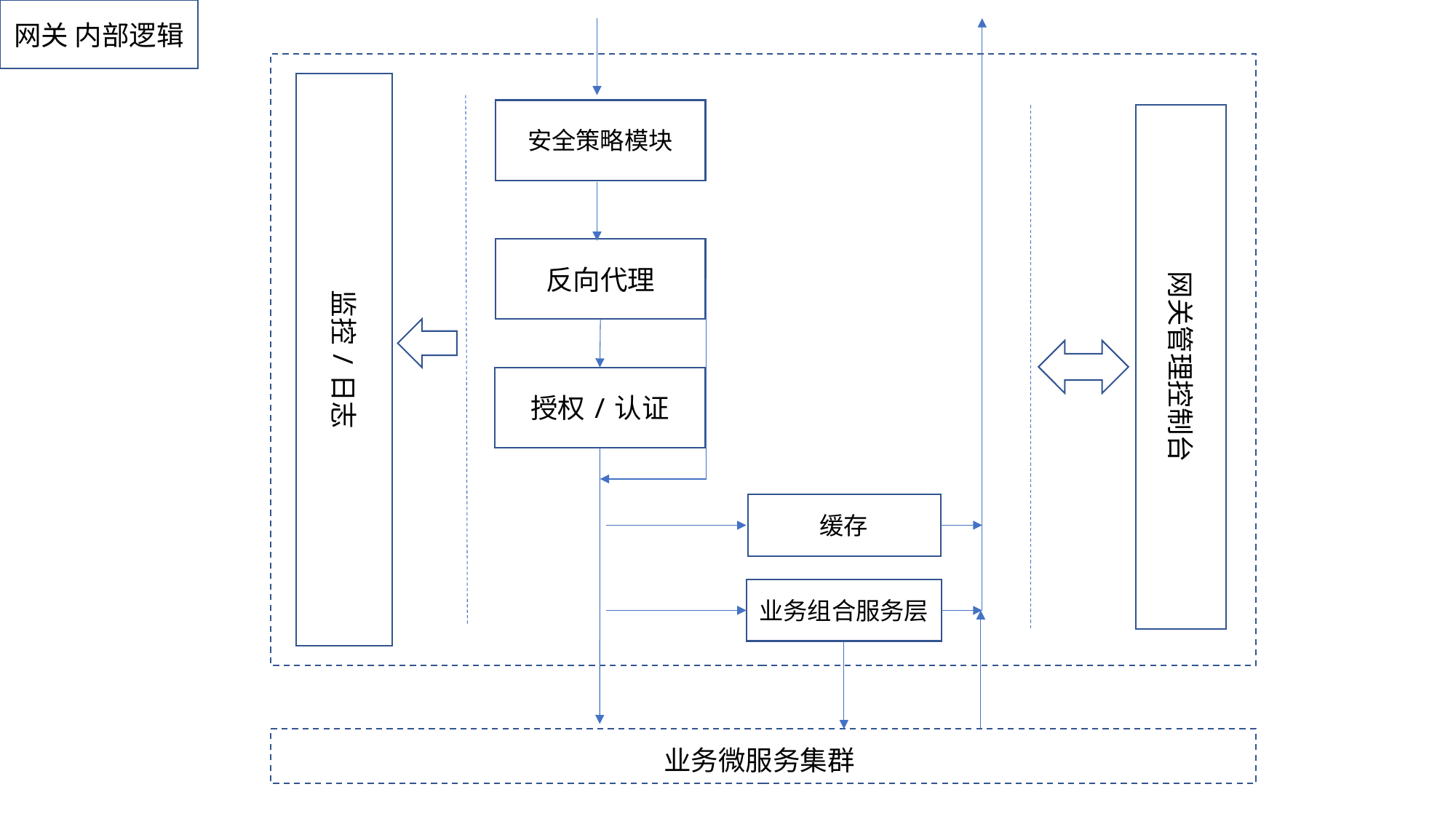

网关 内部逻辑

监控/日志
安全策略模块
网关管理控制台
反向代理

授权/认证
缓存
业务组合服务层

业务微服务集群